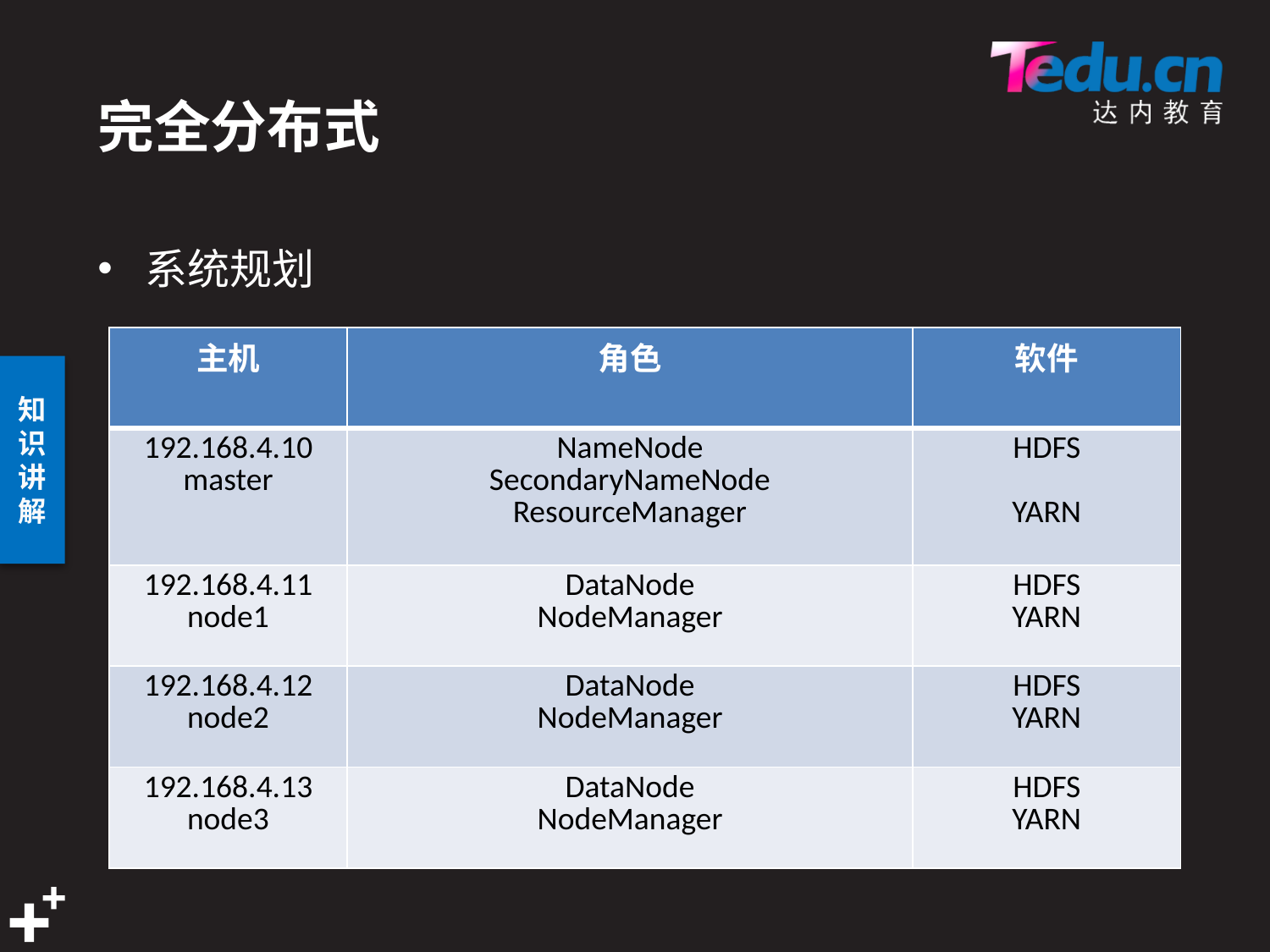

# 完全分布式
系统规划
| 主机 | 角色 | 软件 |
| --- | --- | --- |
| 192.168.4.10 master | NameNode SecondaryNameNode ResourceManager | HDFS YARN |
| 192.168.4.11 node1 | DataNode NodeManager | HDFS YARN |
| 192.168.4.12 node2 | DataNode NodeManager | HDFS YARN |
| 192.168.4.13 node3 | DataNode NodeManager | HDFS YARN |